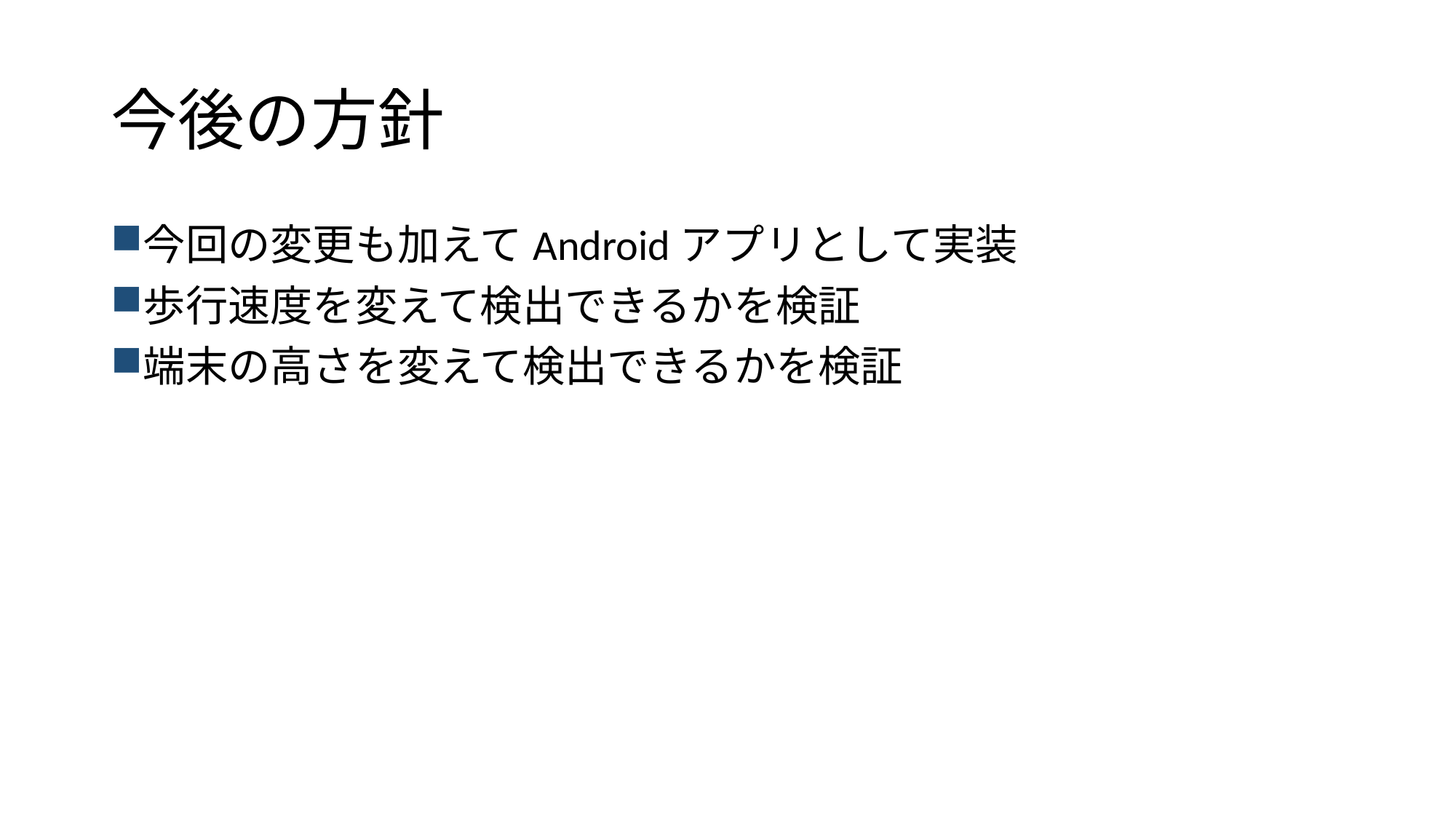

# 今後の方針
今回の変更も加えてAndroidアプリとして実装
歩行速度を変えて検出できるかを検証
端末の高さを変えて検出できるかを検証